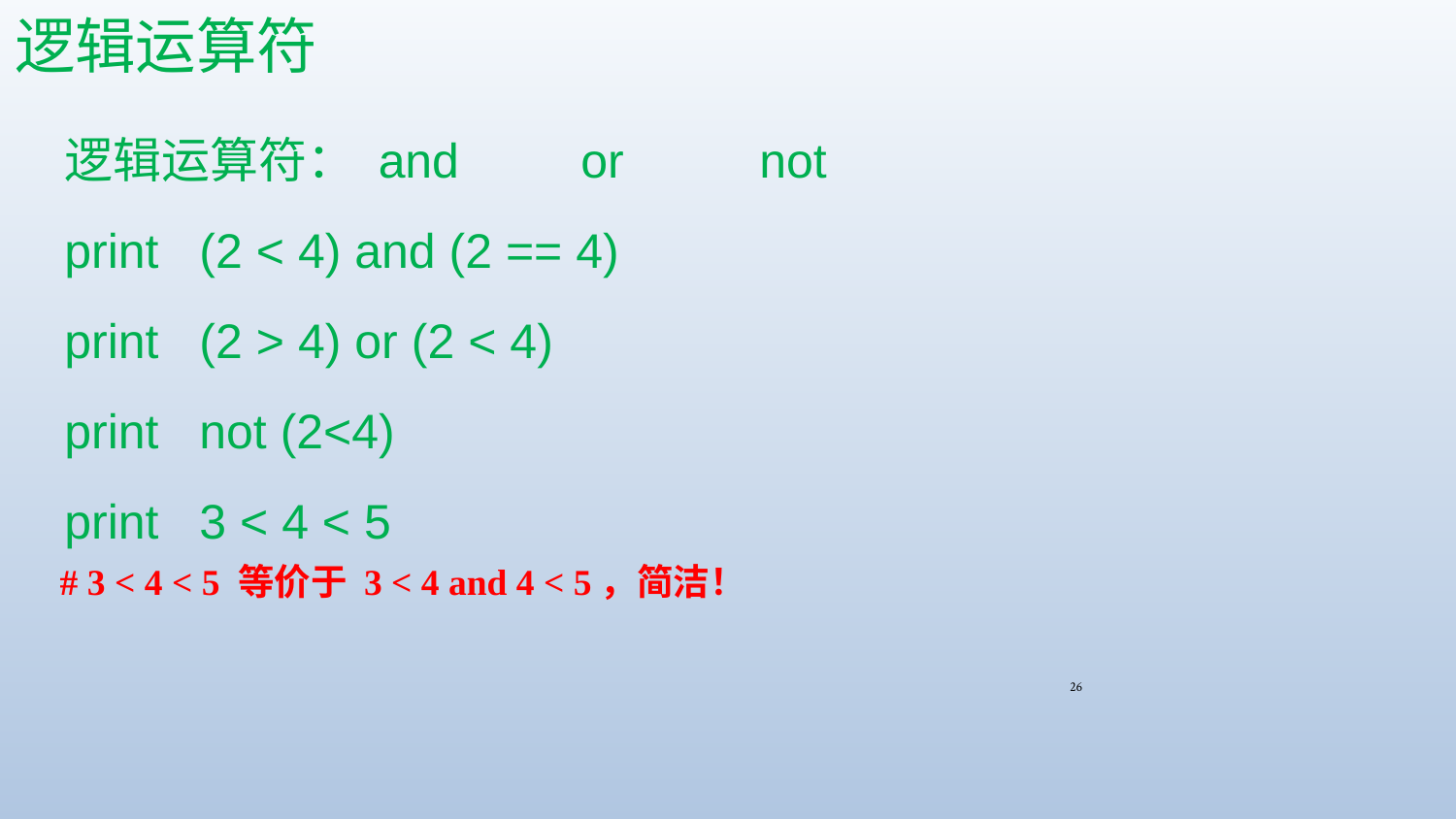

# 逻辑运算符
逻辑运算符： and         or          not
print   (2 < 4) and (2 == 4)
print   (2 > 4) or (2 < 4)
print   not (2<4)
print   3 < 4 < 5
# 3 < 4 < 5 等价于 3 < 4 and 4 < 5，简洁！
26